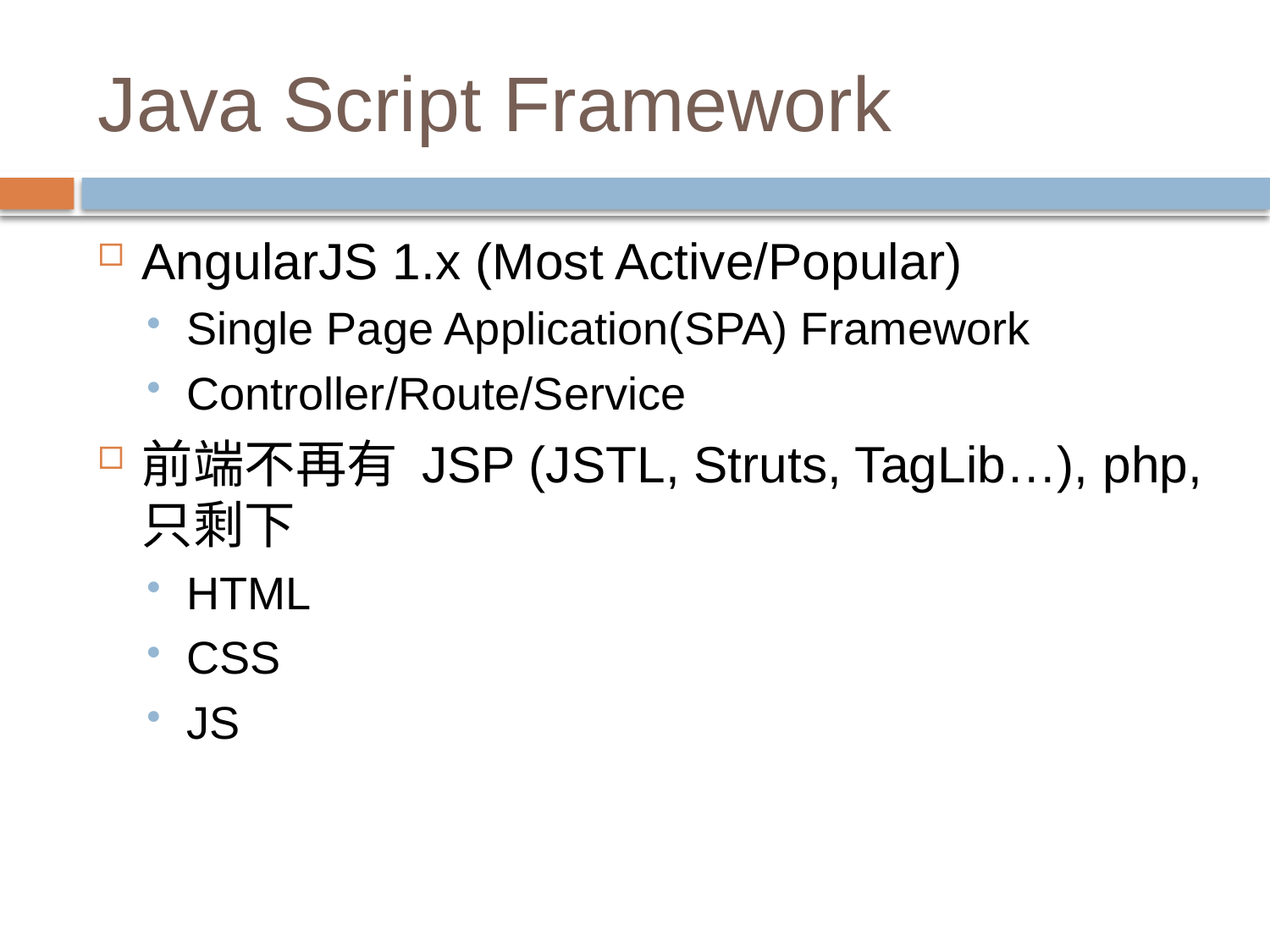

# Java Script Framework
AngularJS 1.x (Most Active/Popular)
Single Page Application(SPA) Framework
Controller/Route/Service
前端不再有 JSP (JSTL, Struts, TagLib…), php, 只剩下
HTML
CSS
JS